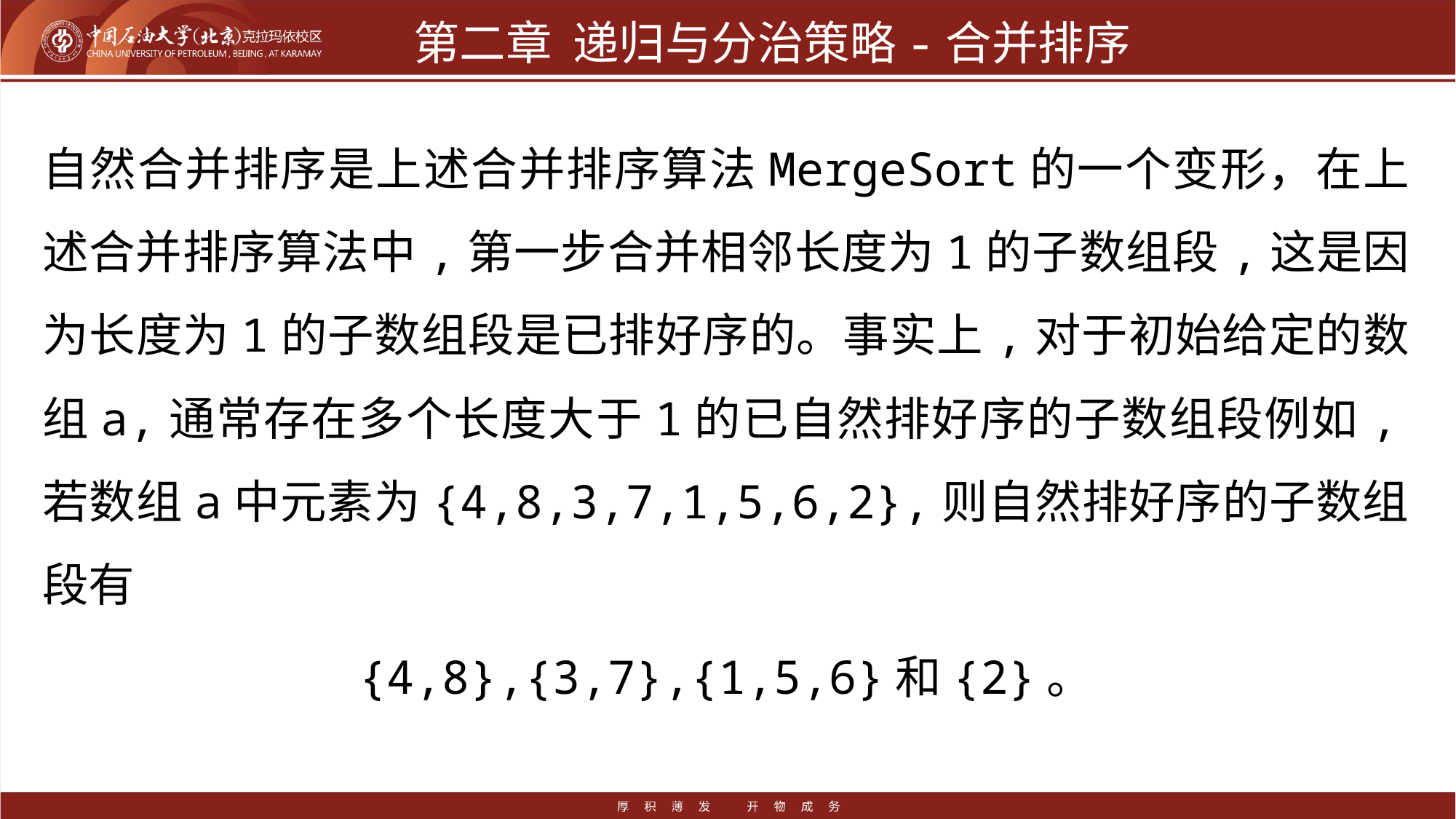

# 第二章  递归与分治策略-合并排序
自然合并排序是上述合并排序算法MergeSort的一个变形，在上述合并排序算法中,第一步合并相邻长度为1的子数组段,这是因为长度为1的子数组段是已排好序的。事实上,对于初始给定的数组a,通常存在多个长度大于1的已自然排好序的子数组段例如,若数组a中元素为{4,8,3,7,1,5,6,2},则自然排好序的子数组段有
{4,8},{3,7},{1,5,6}和{2}。